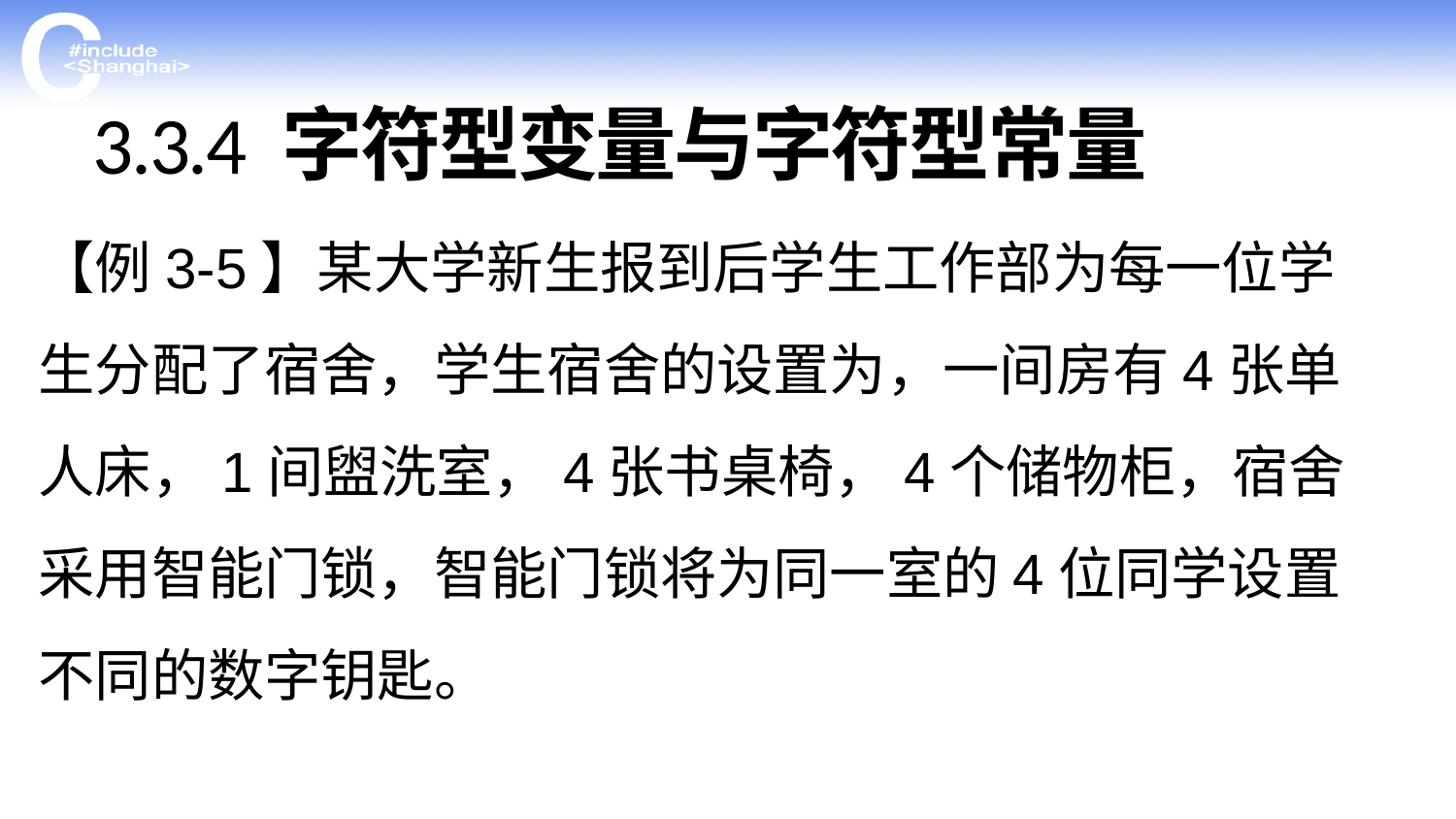

# 3.3.4 字符型变量与字符型常量
【例3-5】某大学新生报到后学生工作部为每一位学生分配了宿舍，学生宿舍的设置为，一间房有4张单人床，1间盥洗室，4张书桌椅，4个储物柜，宿舍采用智能门锁，智能门锁将为同一室的4位同学设置不同的数字钥匙。